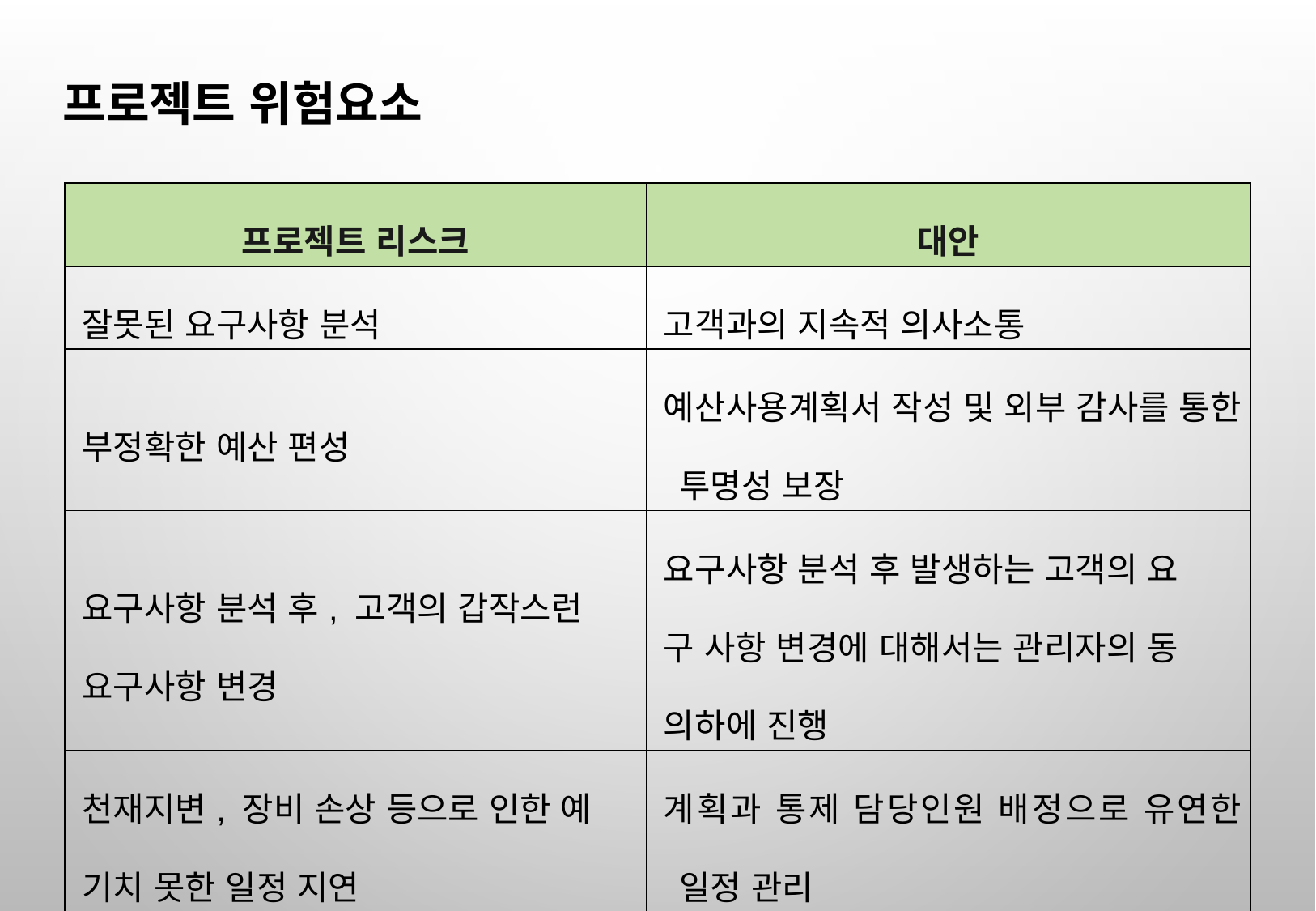

프로젝트 위험요소
| 프로젝트 리스크 | 대안 |
| --- | --- |
| 잘못된 요구사항 분석 | 고객과의 지속적 의사소통 |
| 부정확한 예산 편성 | 예산사용계획서 작성 및 외부 감사를 통한 투명성 보장 |
| 요구사항 분석 후, 고객의 갑작스런 요구사항 변경 | 요구사항 분석 후 발생하는 고객의 요 구 사항 변경에 대해서는 관리자의 동 의하에 진행 |
| 천재지변, 장비 손상 등으로 인한 예 기치 못한 일정 지연 | 계획과 통제 담당인원 배정으로 유연한 일정 관리 |
21